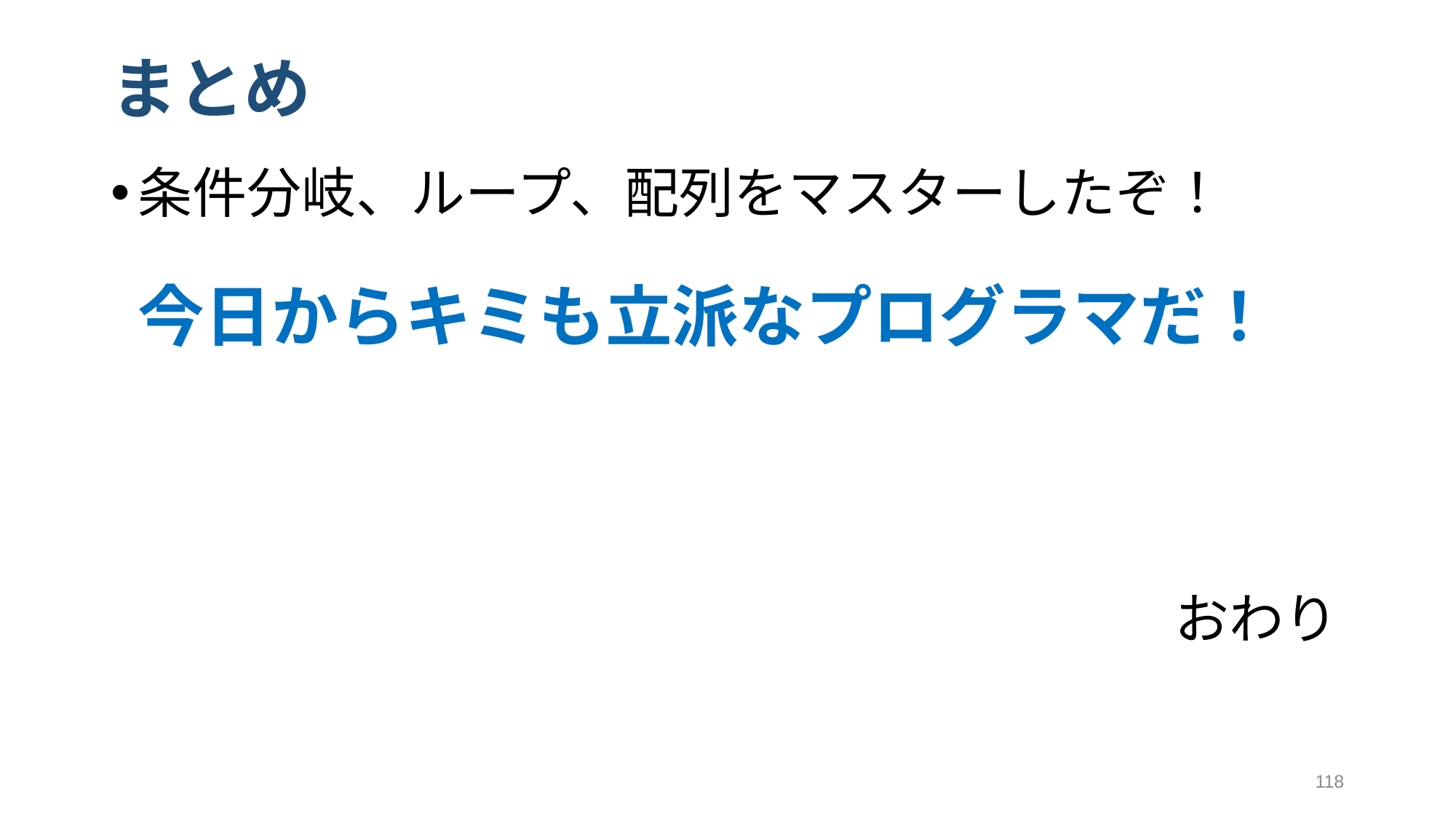

# まとめ
条件分岐、ループ、配列をマスターしたぞ！
今日からキミも立派なプログラマだ！
　　　　　　　　　　　　　　　　　　　おわり
118